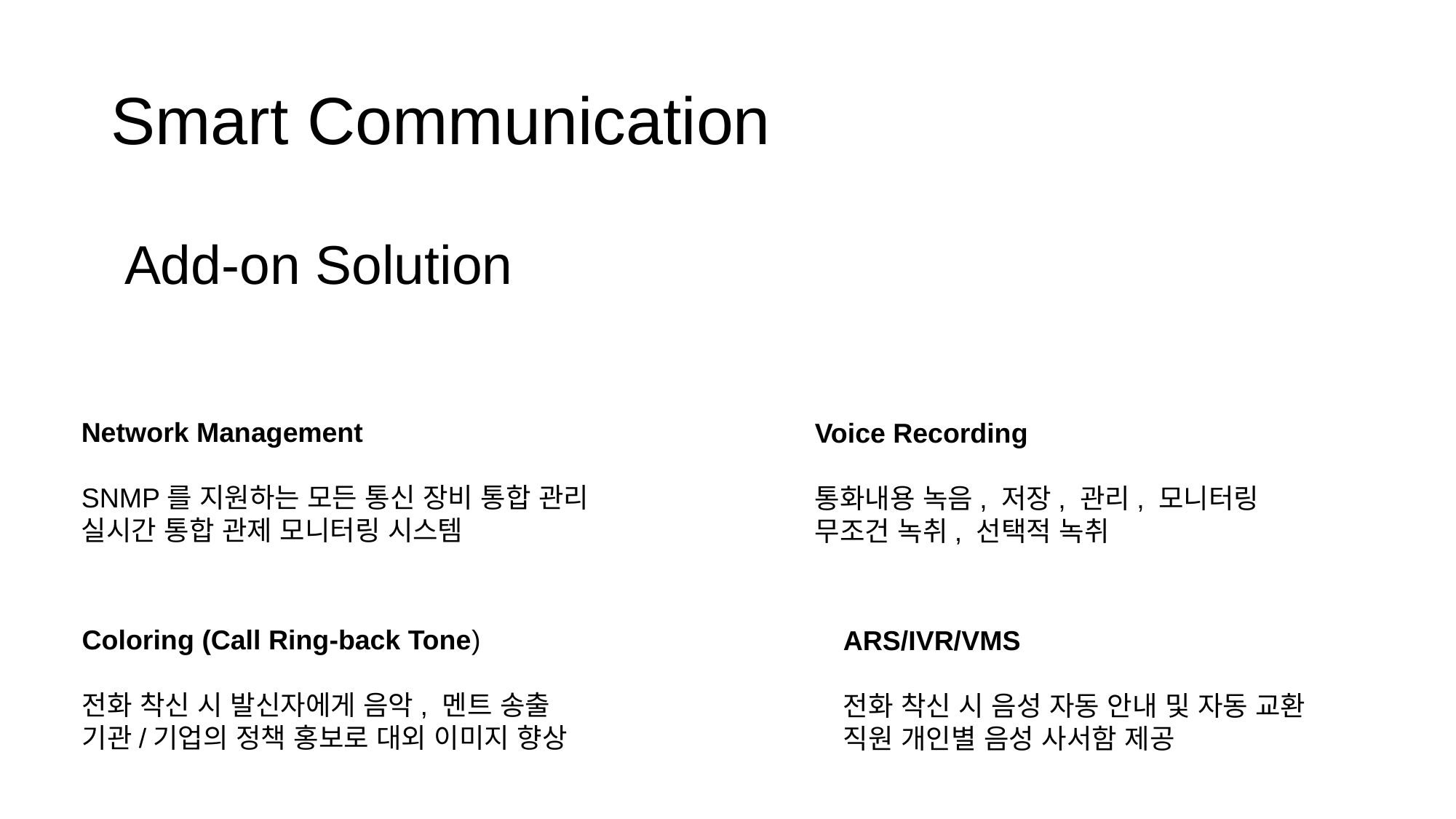

# Smart Communication
Add-on Solution
Network Management

SNMP를 지원하는 모든 통신 장비 통합 관리
실시간 통합 관제 모니터링 시스템
Voice Recording

통화내용 녹음, 저장, 관리, 모니터링
무조건 녹취, 선택적 녹취
Coloring (Call Ring-back Tone)

전화 착신 시 발신자에게 음악, 멘트 송출
기관/기업의 정책 홍보로 대외 이미지 향상
ARS/IVR/VMS

전화 착신 시 음성 자동 안내 및 자동 교환
직원 개인별 음성 사서함 제공